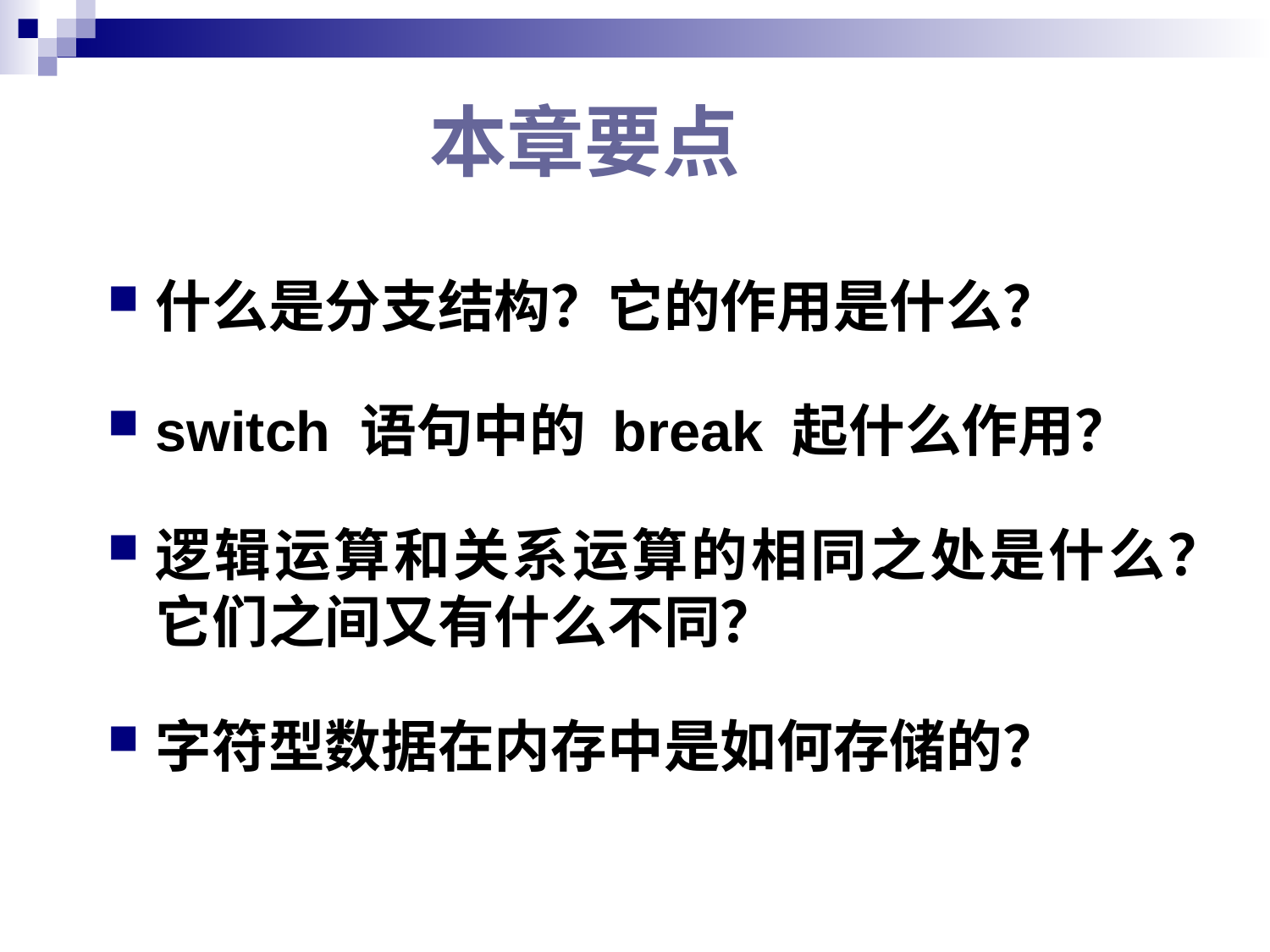

# 本章要点
什么是分支结构？它的作用是什么？
switch 语句中的 break 起什么作用？
逻辑运算和关系运算的相同之处是什么？它们之间又有什么不同？
字符型数据在内存中是如何存储的？